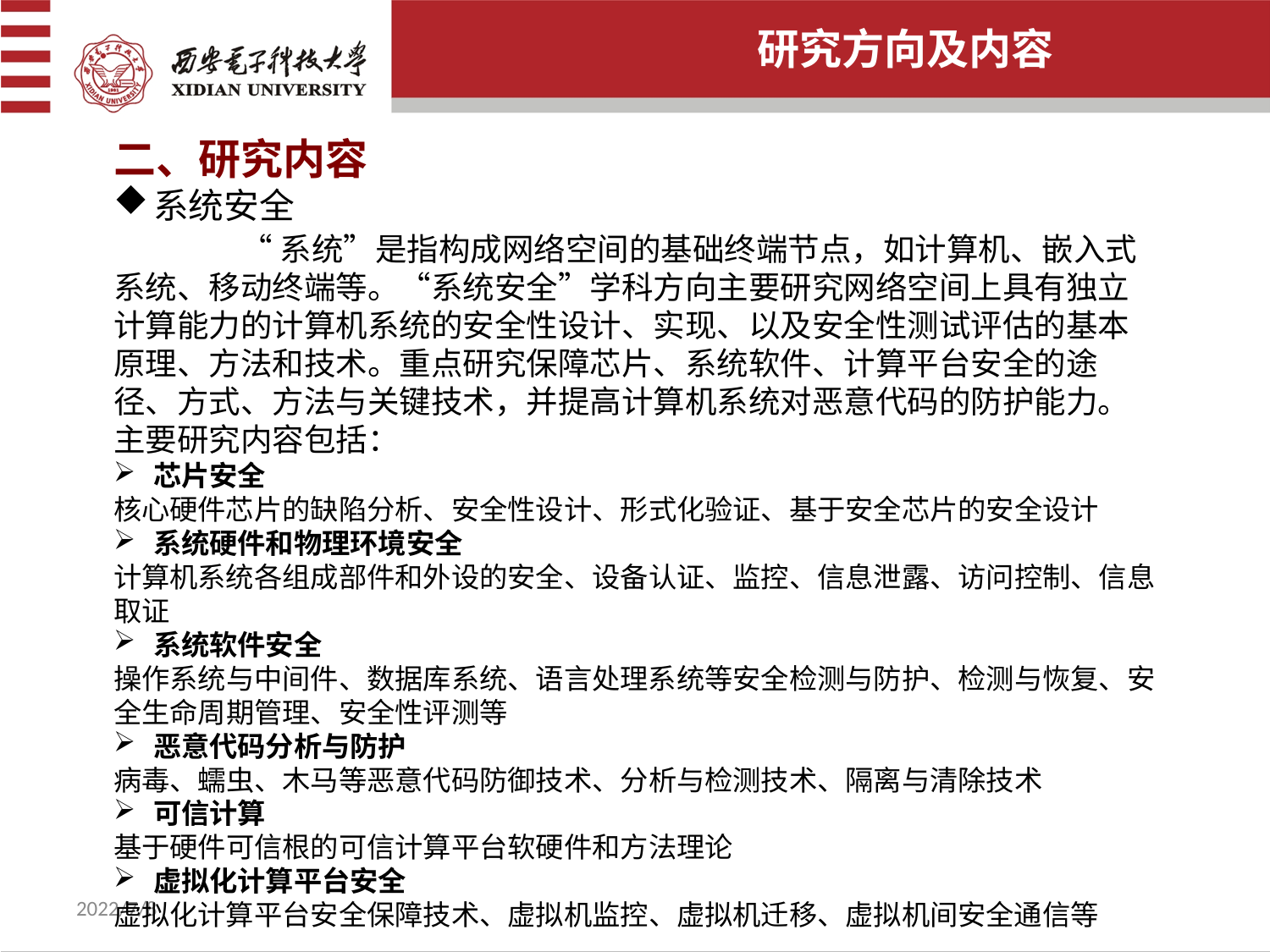

研究方向及内容
二、研究内容
系统安全
	“系统”是指构成网络空间的基础终端节点，如计算机、嵌入式系统、移动终端等。“系统安全”学科方向主要研究网络空间上具有独立计算能力的计算机系统的安全性设计、实现、以及安全性测试评估的基本原理、方法和技术。重点研究保障芯片、系统软件、计算平台安全的途径、方式、方法与关键技术，并提高计算机系统对恶意代码的防护能力。主要研究内容包括：
芯片安全
核心硬件芯片的缺陷分析、安全性设计、形式化验证、基于安全芯片的安全设计
系统硬件和物理环境安全
计算机系统各组成部件和外设的安全、设备认证、监控、信息泄露、访问控制、信息取证
系统软件安全
操作系统与中间件、数据库系统、语言处理系统等安全检测与防护、检测与恢复、安全生命周期管理、安全性评测等
恶意代码分析与防护
病毒、蠕虫、木马等恶意代码防御技术、分析与检测技术、隔离与清除技术
可信计算
基于硬件可信根的可信计算平台软硬件和方法理论
虚拟化计算平台安全
虚拟化计算平台安全保障技术、虚拟机监控、虚拟机迁移、虚拟机间安全通信等
2022/7/8